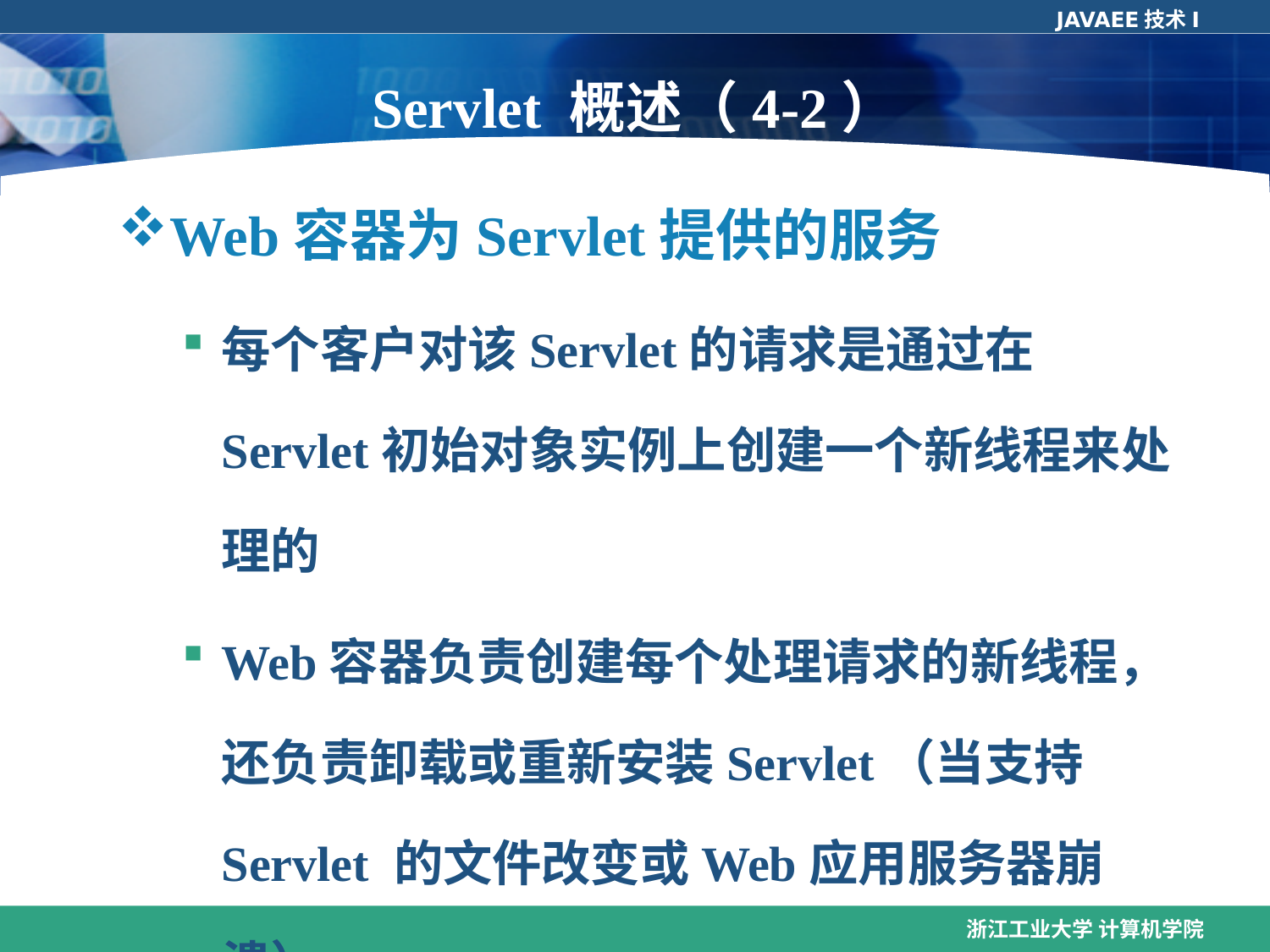

Servlet 概述（4-2）
Web容器为Servlet提供的服务
每个客户对该Servlet的请求是通过在Servlet初始对象实例上创建一个新线程来处理的
Web容器负责创建每个处理请求的新线程，还负责卸载或重新安装Servlet（当支持Servlet 的文件改变或Web应用服务器崩溃）